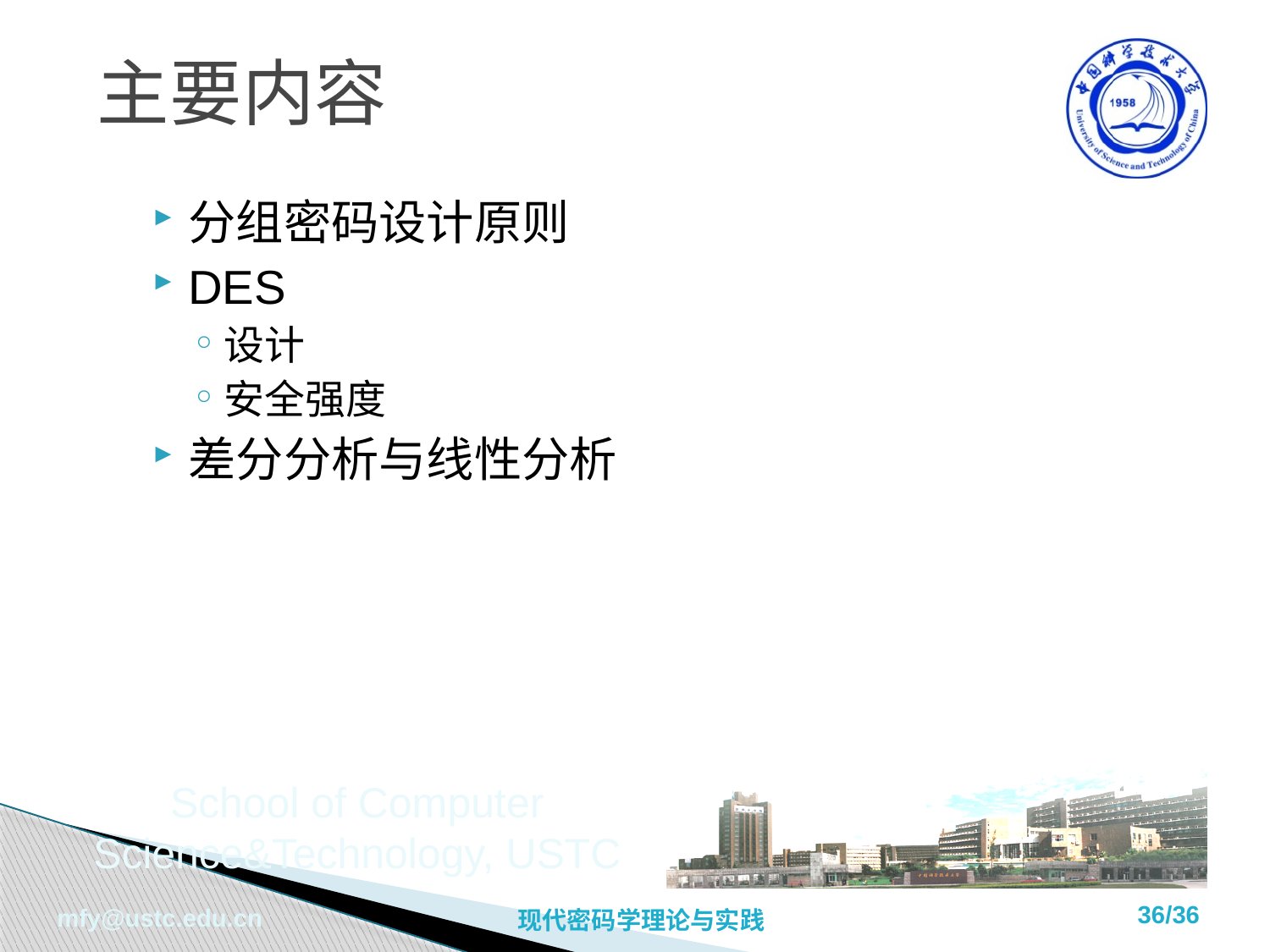

# 主要内容
分组密码设计原则
DES
设计
安全强度
差分分析与线性分析